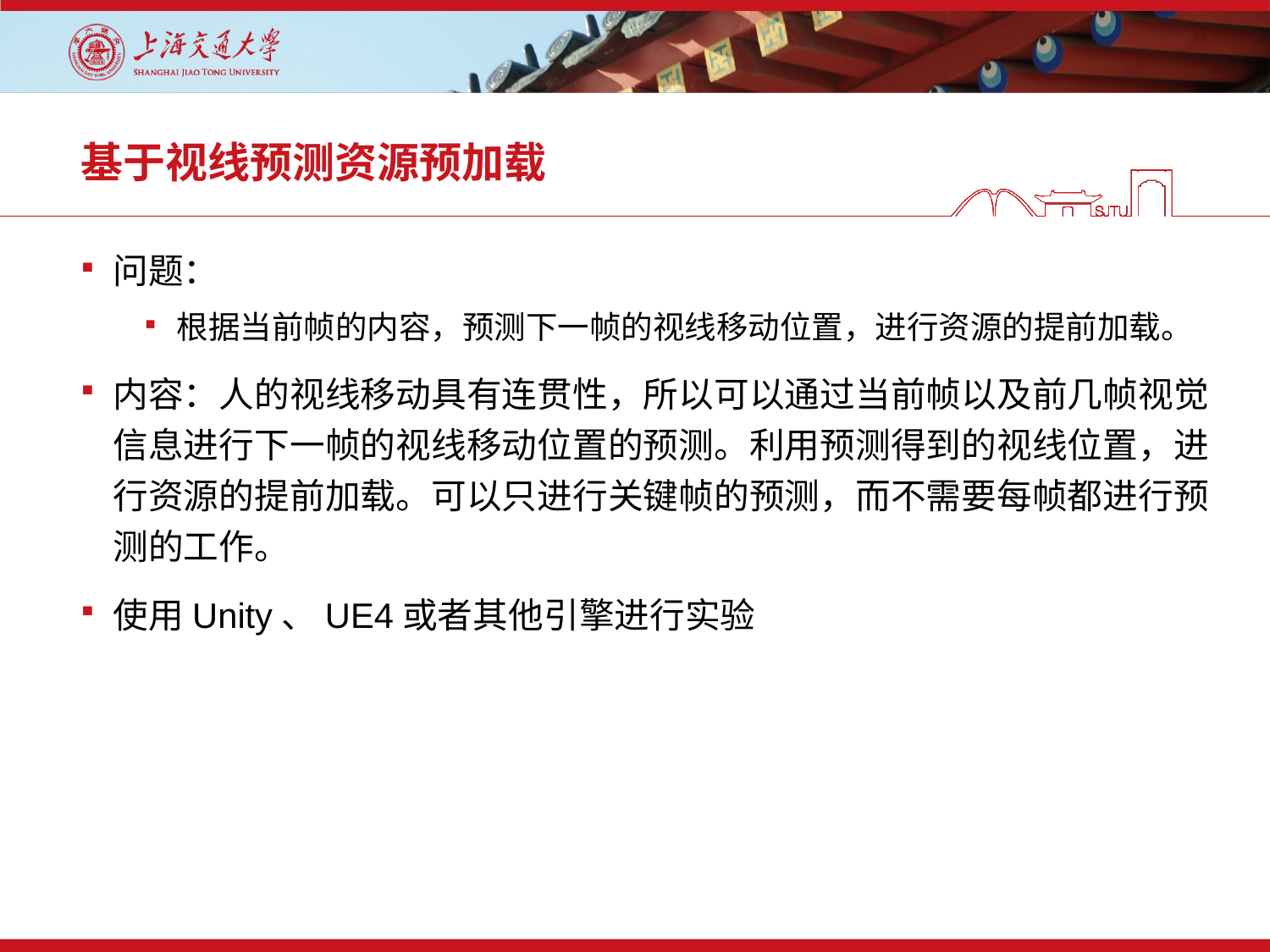

# 基于视线预测资源预加载
问题：
根据当前帧的内容，预测下一帧的视线移动位置，进行资源的提前加载。
内容：人的视线移动具有连贯性，所以可以通过当前帧以及前几帧视觉信息进行下一帧的视线移动位置的预测。利用预测得到的视线位置，进行资源的提前加载。可以只进行关键帧的预测，而不需要每帧都进行预测的工作。
使用Unity、UE4或者其他引擎进行实验